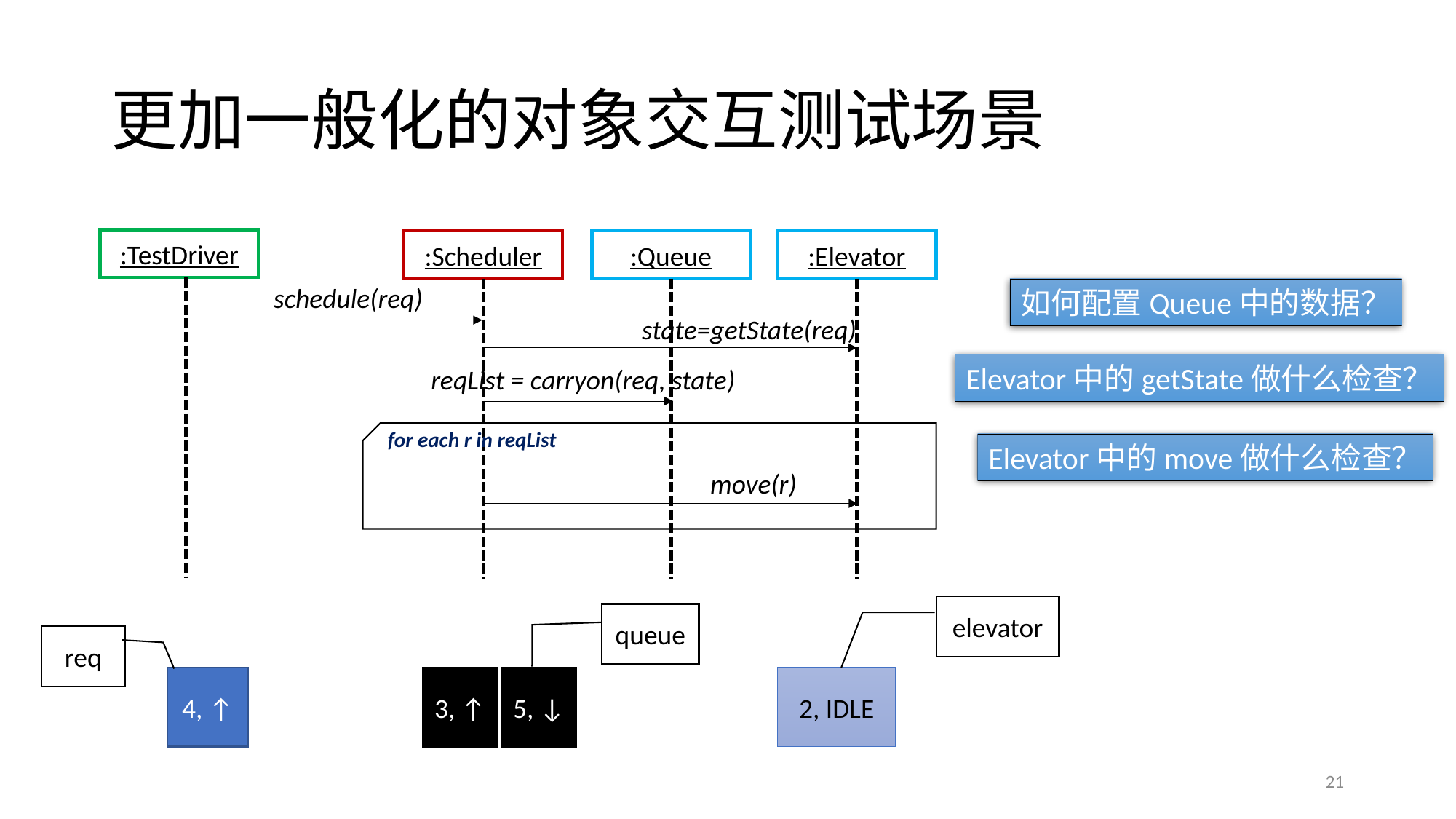

# 更加一般化的对象交互测试场景
:TestDriver
:Scheduler
:Queue
:Elevator
schedule(req)
如何配置Queue中的数据？
state=getState(req)
Elevator中的getState做什么检查？
reqList = carryon(req, state)
for each r in reqList

Elevator中的move做什么检查？
move(r)

elevator
queue
req
4, ↑
2, IDLE
5, ↓
3, ↑
21